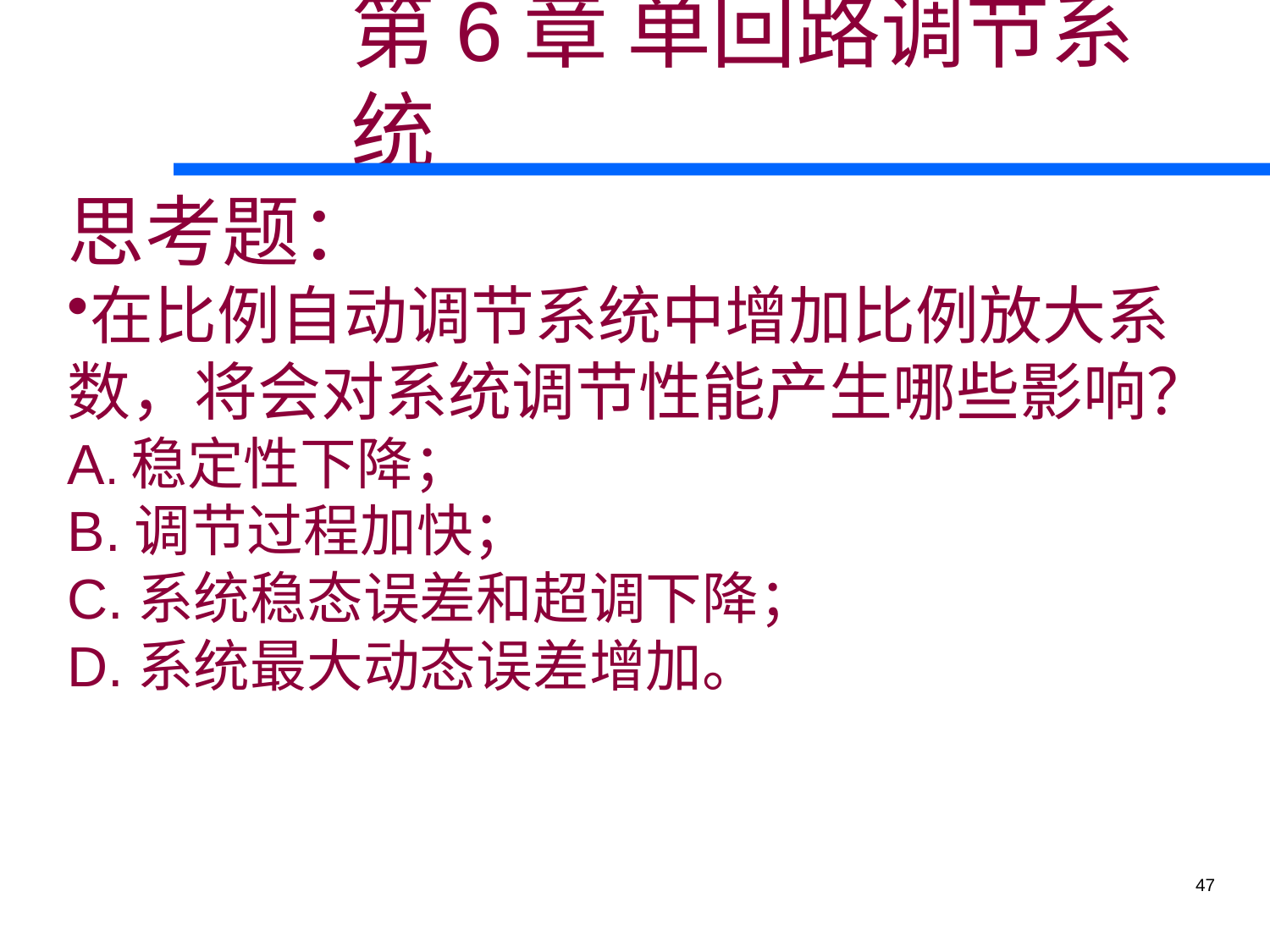

# 第6章 单回路调节系统

思考题：
在比例自动调节系统中增加比例放大系数，将会对系统调节性能产生哪些影响？
A.稳定性下降；
B.调节过程加快；
C.系统稳态误差和超调下降；
D.系统最大动态误差增加。

47